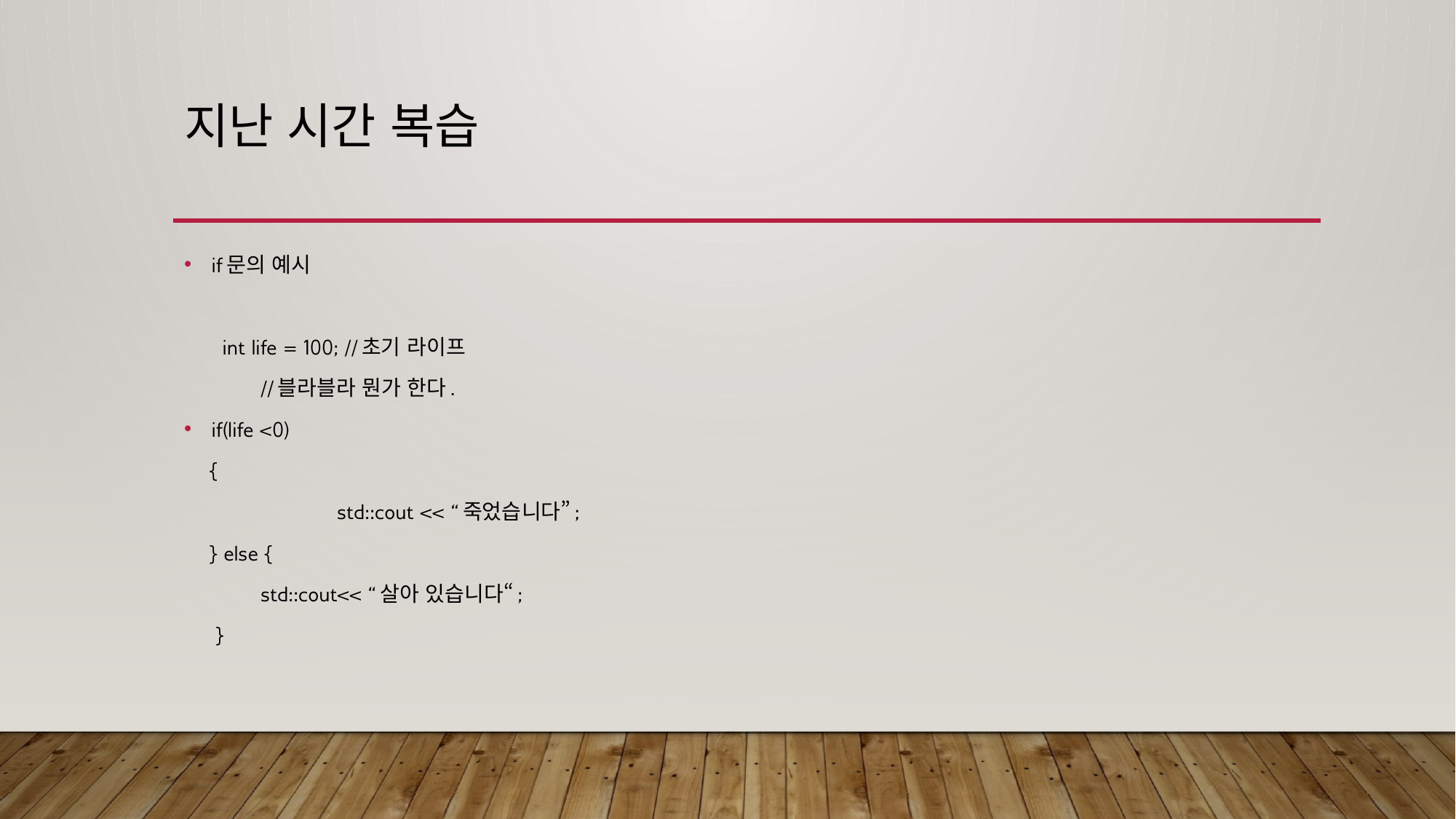

# 지난 시간 복습
if문의 예시

      int life = 100; //초기 라이프
	//블라블라 뭔가 한다.
if(life <0)
    {
		std::cout << “죽었습니다”;
    } else {
            std::cout<< “살아 있습니다“;
     }